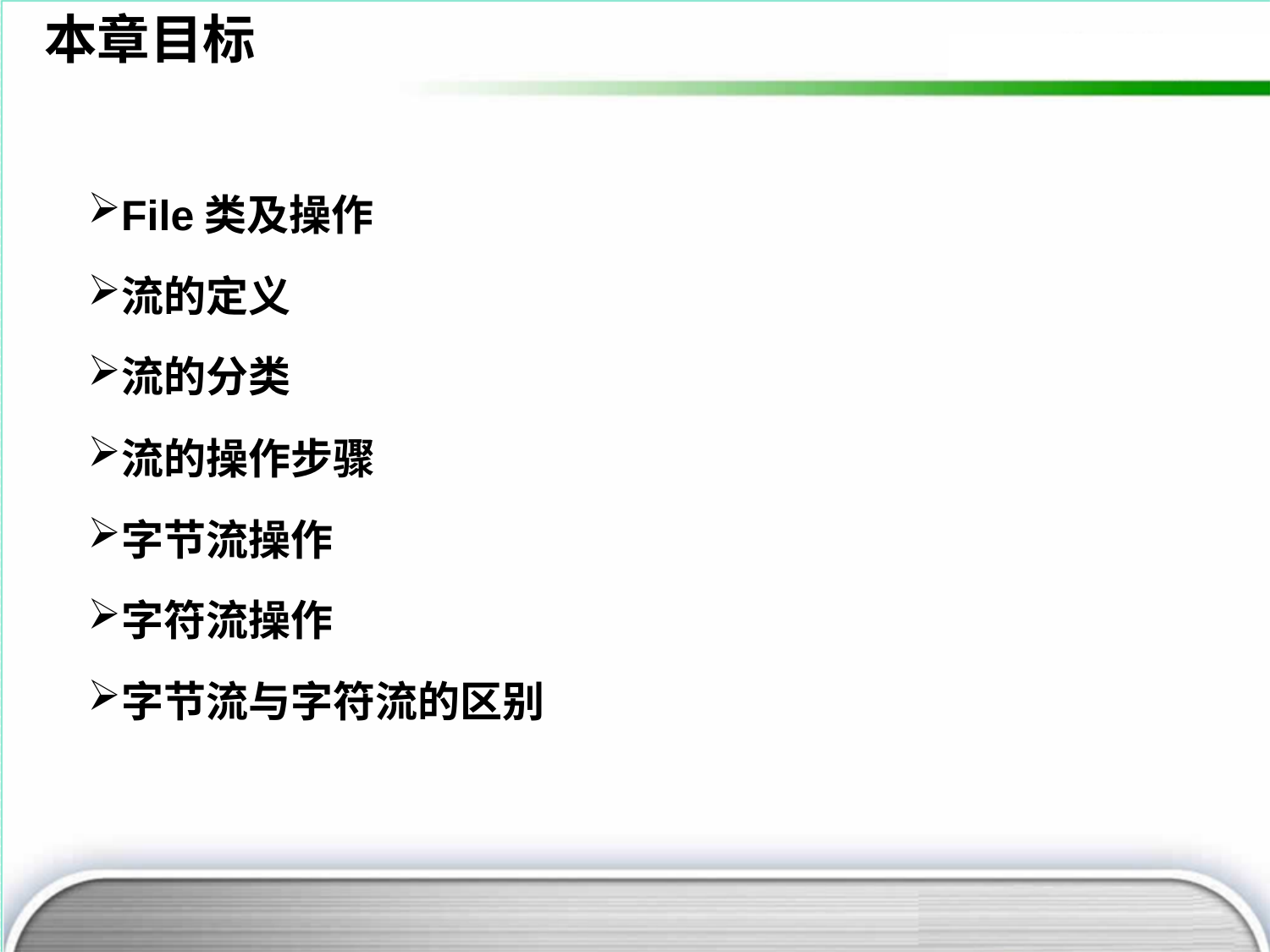

本章目标
File类及操作
流的定义
流的分类
流的操作步骤
字节流操作
字符流操作
字节流与字符流的区别